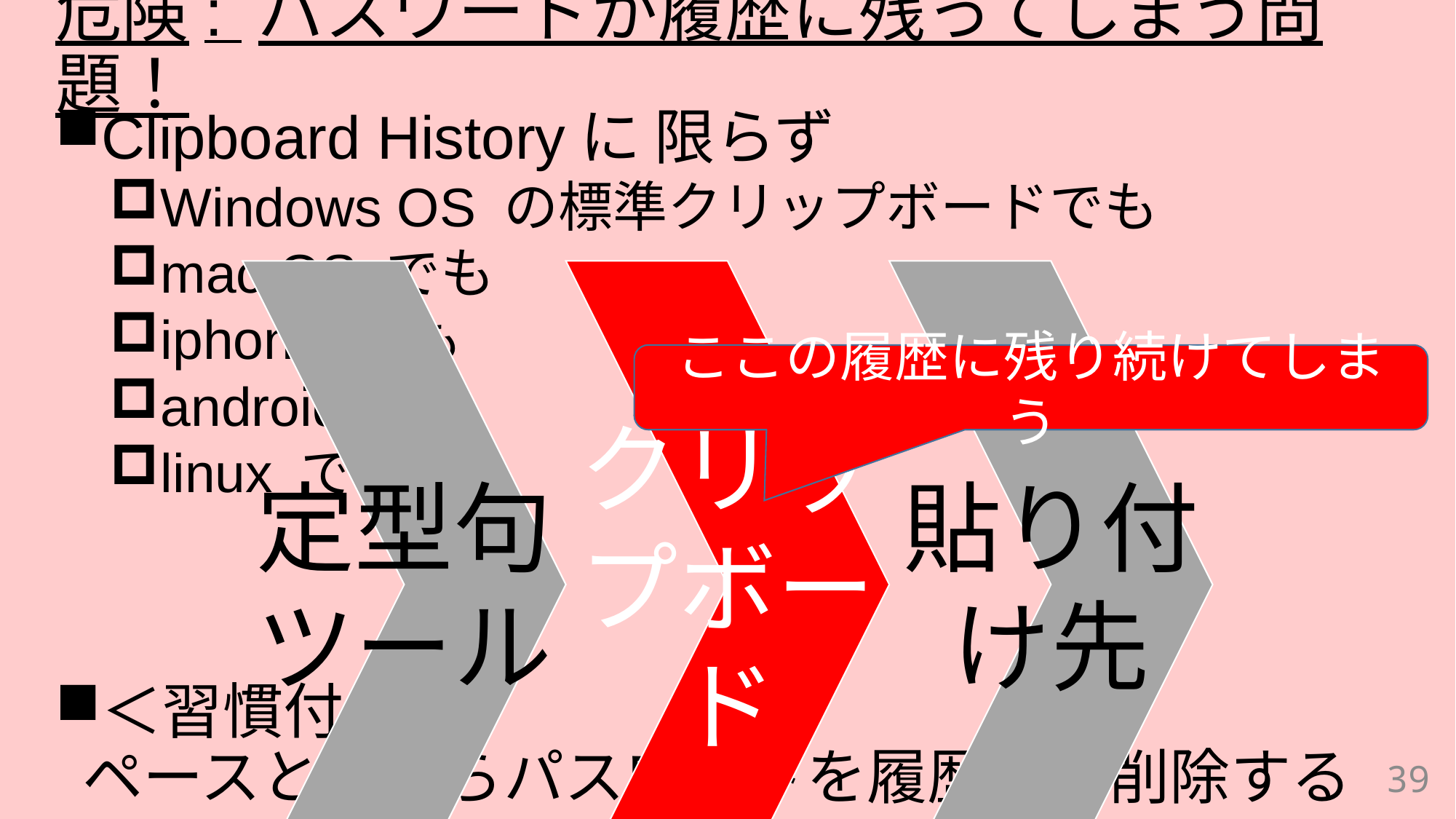

# 危険: パスワードが履歴に残ってしまう問題！
Clipboard Historyに 限らず
Windows OS の標準クリップボードでも
mac OS でも
iphone でも
android でも
linux でも

＜習慣付け＞
ペースとしたらパスワードを履歴から削除する
クリップボード
ここの履歴に残り続けてしまう
39